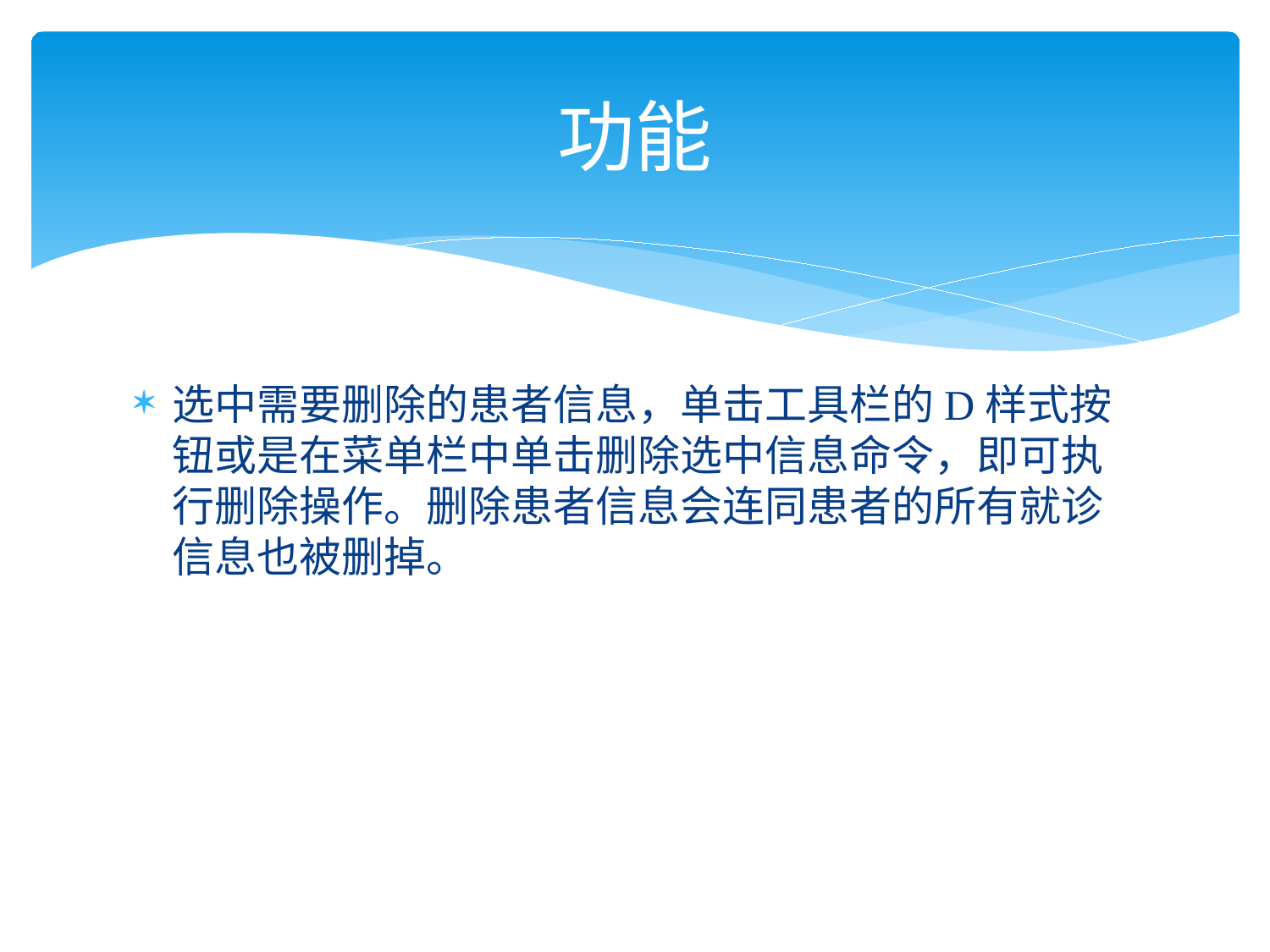

# 功能
选中需要删除的患者信息，单击工具栏的D样式按钮或是在菜单栏中单击删除选中信息命令，即可执行删除操作。删除患者信息会连同患者的所有就诊信息也被删掉。